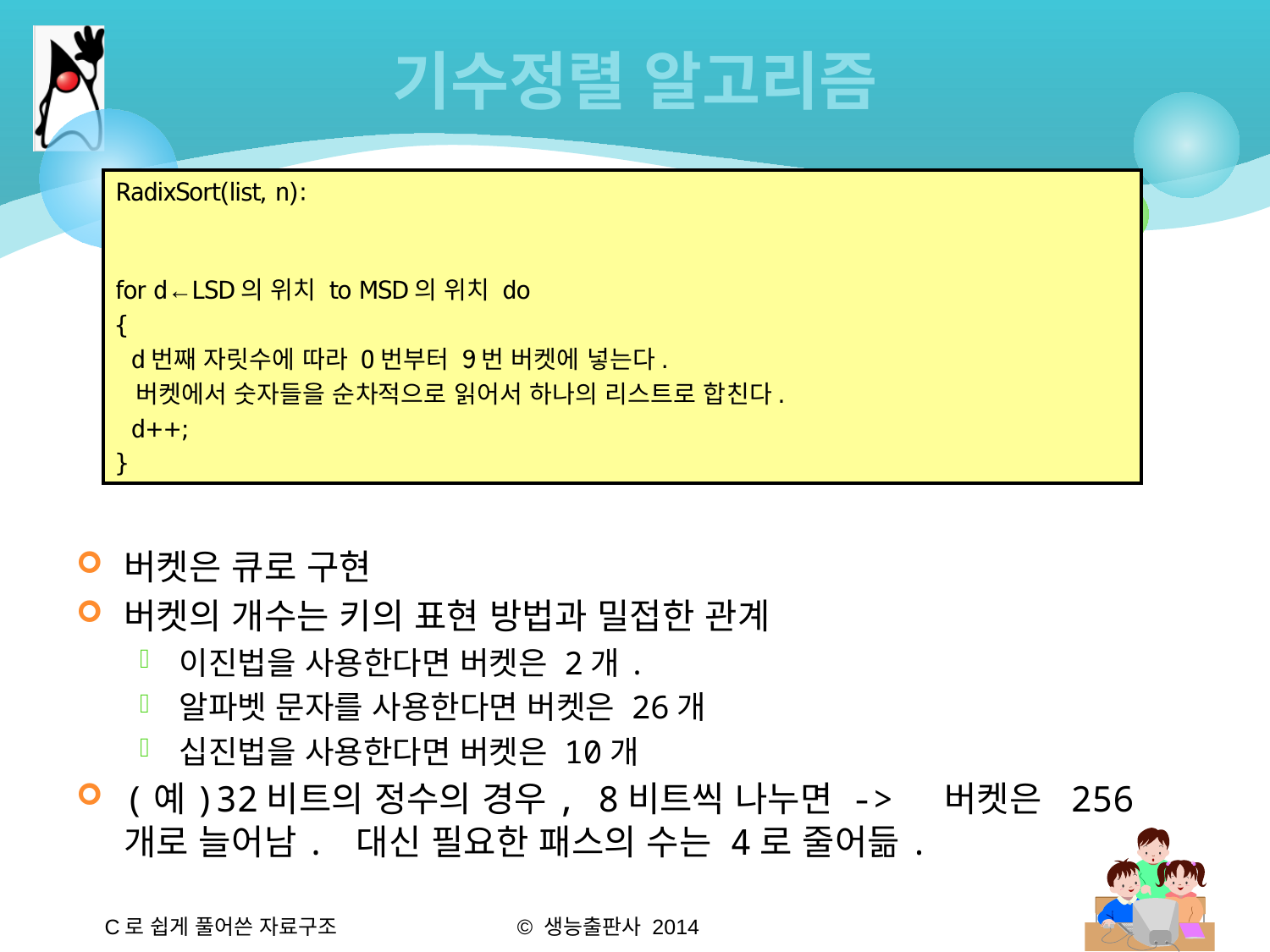

# 기수정렬 알고리즘
RadixSort(list, n):

for d←LSD의 위치 to MSD의 위치 do
{
  d번째 자릿수에 따라 0번부터 9번 버켓에 넣는다.
  버켓에서 숫자들을 순차적으로 읽어서 하나의 리스트로 합친다.
  d++;
}

버켓은 큐로 구현
버켓의 개수는 키의 표현 방법과 밀접한 관계
이진법을 사용한다면 버켓은 2개.
알파벳 문자를 사용한다면 버켓은 26개
십진법을 사용한다면 버켓은 10개
(예)32비트의 정수의 경우, 8비트씩 나누면 ->  버켓은  256개로 늘어남. 대신 필요한 패스의 수는 4로 줄어듦.